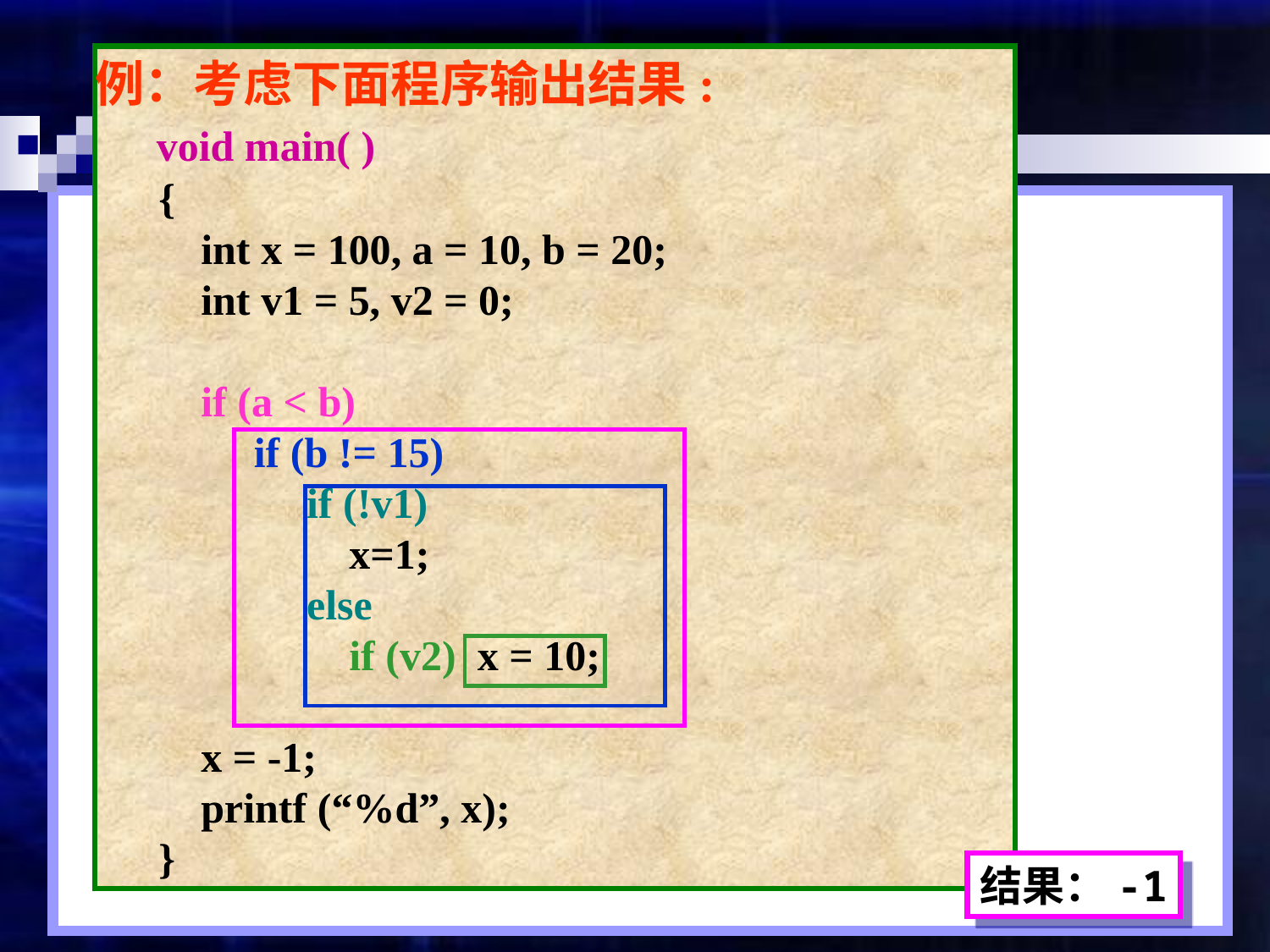

例：考虑下面程序输出结果:
     void main( )
      {
          int x = 100, a = 10, b = 20;
          int v1 = 5, v2 = 0;

          if (a < b)
               if (b != 15)
                    if (!v1)
                        x=1;
                    else
                        if (v2)  x = 10;

          x = -1;
          printf (“%d”, x);
      }

结果：-1